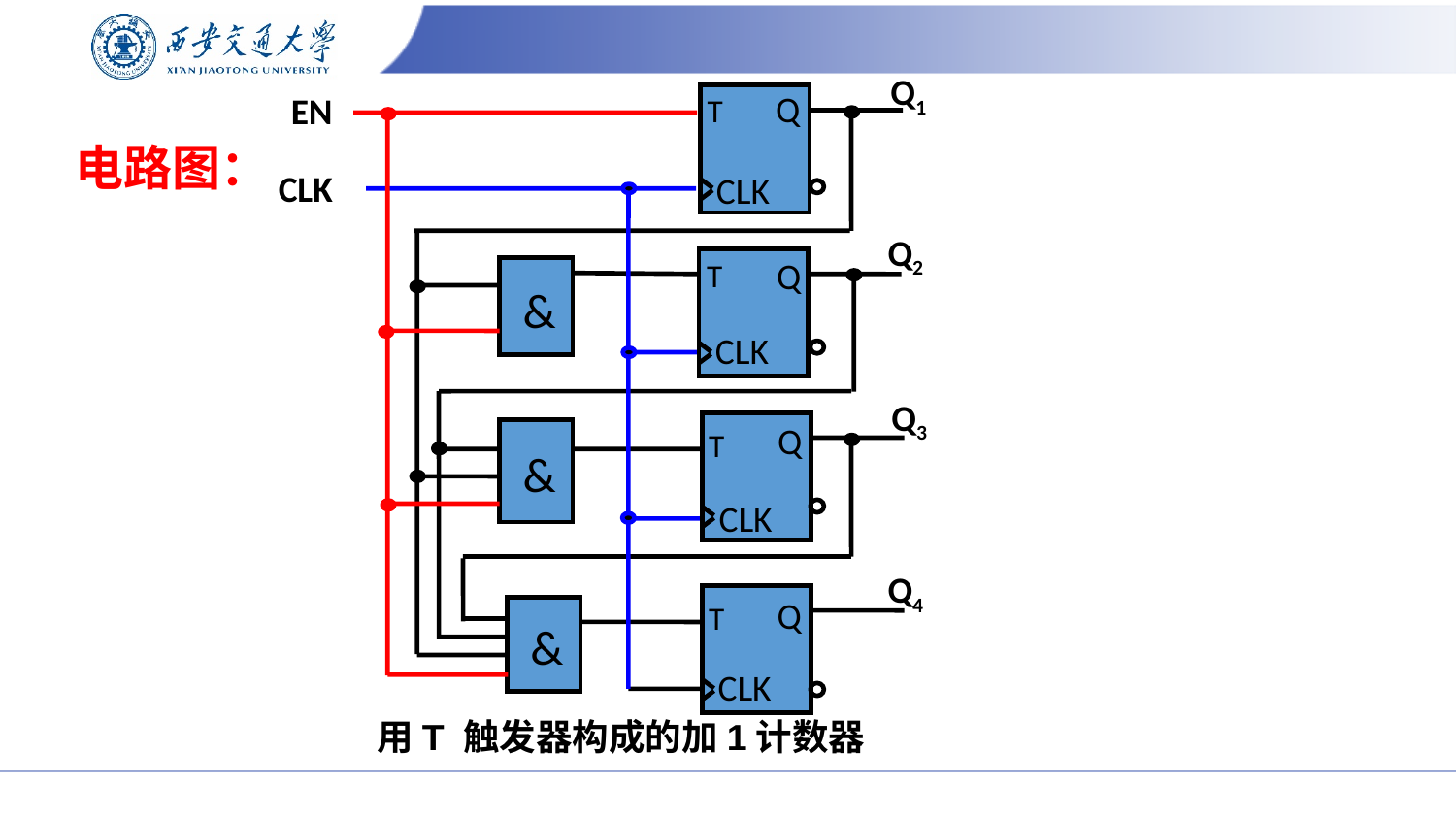

Q1
Q
EN
T

电路图：
CLK
CLK

Q2

Q
T

&

CLK

Q3

Q

T

&

CLK

Q4

Q
T

&

CLK

用T 触发器构成的加1计数器